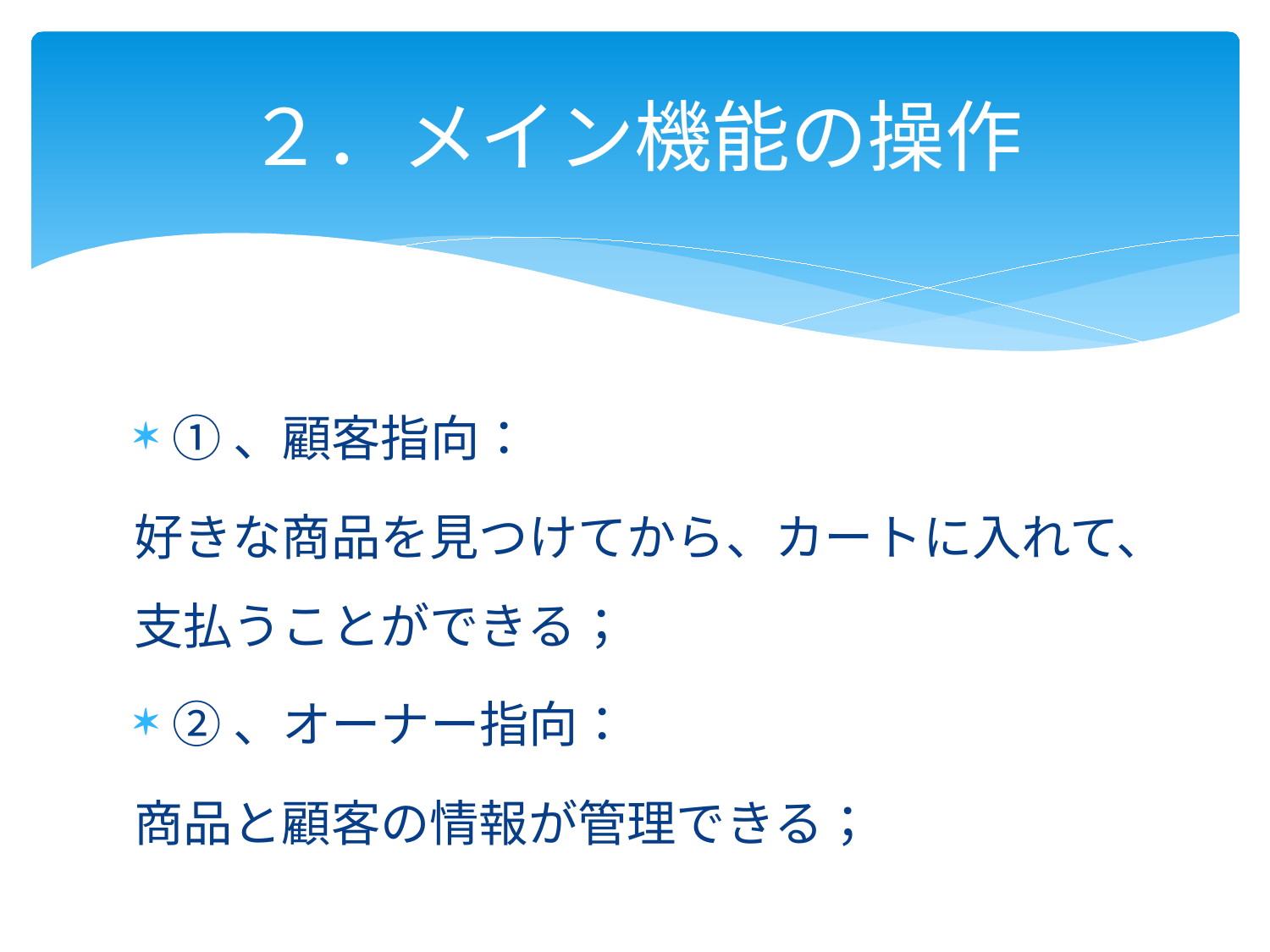

# ２．メイン機能の操作
①、顧客指向：
好きな商品を見つけてから、カートに入れて、支払うことができる；
②、オーナー指向：
商品と顧客の情報が管理できる；